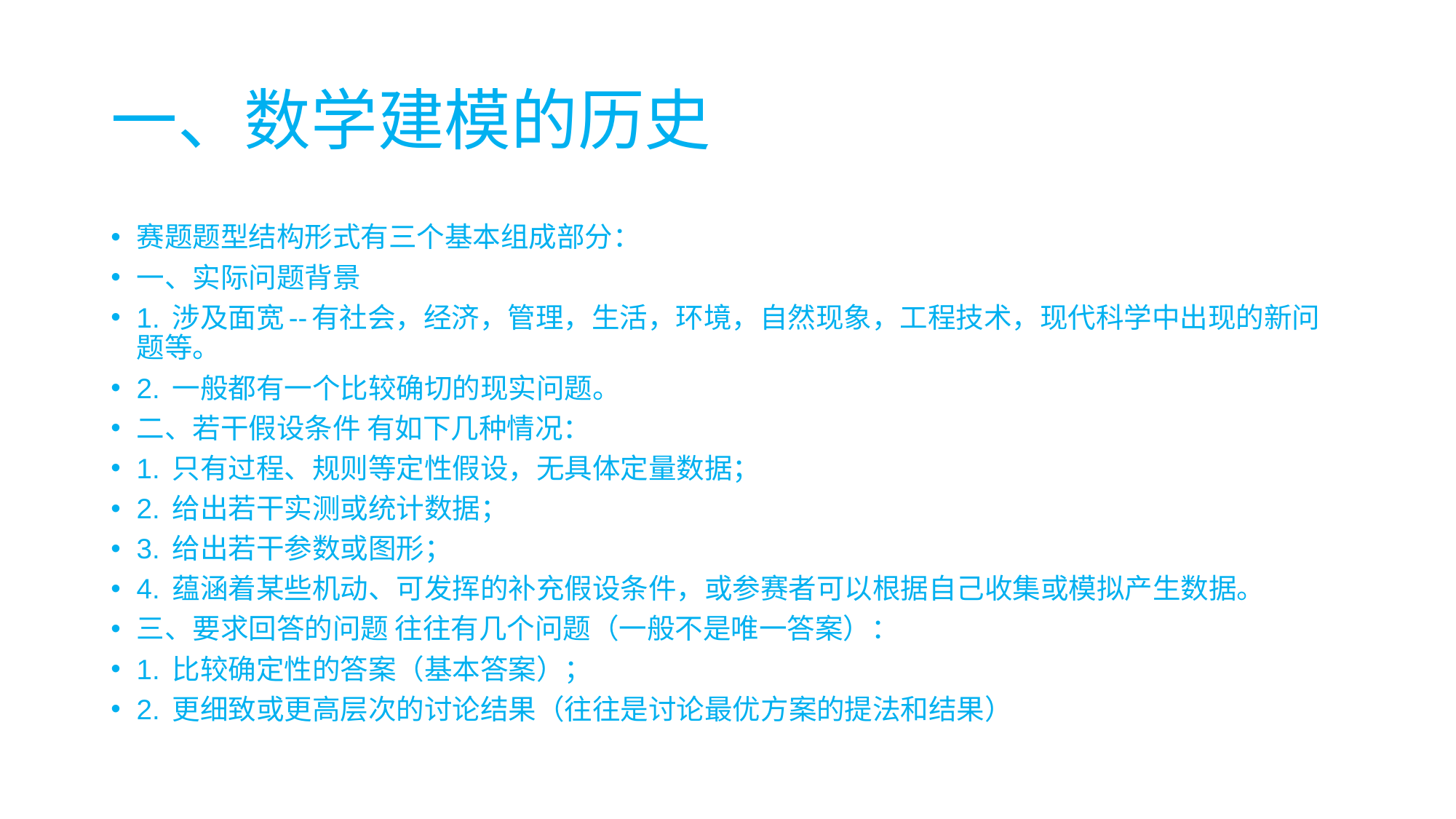

# 一、数学建模的历史
赛题题型结构形式有三个基本组成部分：
一、实际问题背景
1. 涉及面宽--有社会，经济，管理，生活，环境，自然现象，工程技术，现代科学中出现的新问题等。
2. 一般都有一个比较确切的现实问题。
二、若干假设条件 有如下几种情况：
1. 只有过程、规则等定性假设，无具体定量数据；
2. 给出若干实测或统计数据；
3. 给出若干参数或图形；
4. 蕴涵着某些机动、可发挥的补充假设条件，或参赛者可以根据自己收集或模拟产生数据。
三、要求回答的问题 往往有几个问题（一般不是唯一答案）：
1. 比较确定性的答案（基本答案）；
2. 更细致或更高层次的讨论结果（往往是讨论最优方案的提法和结果）